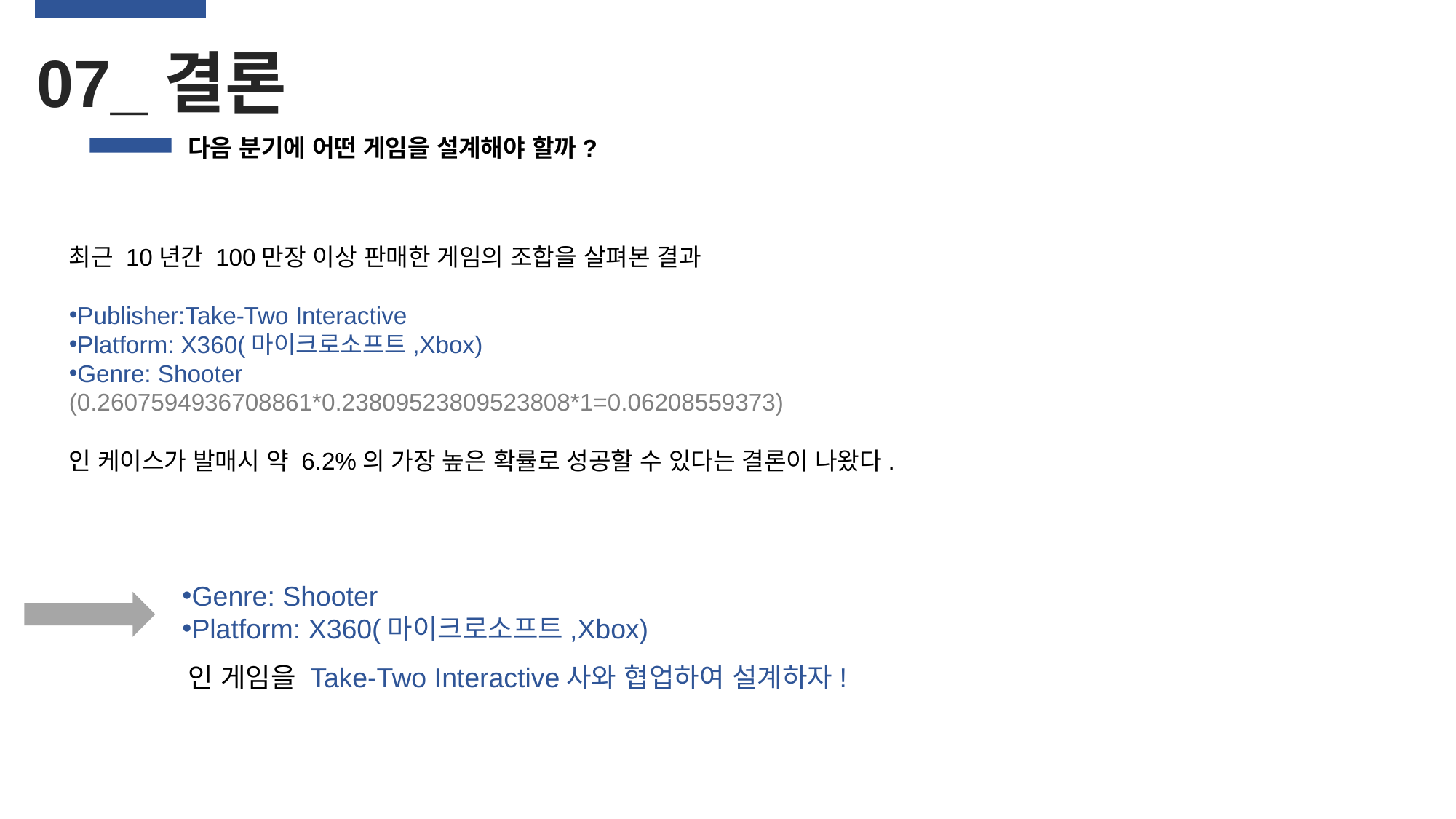

07_결론
다음 분기에 어떤 게임을 설계해야 할까?

최근 10년간 100만장 이상 판매한 게임의 조합을 살펴본 결과

Publisher:Take-Two Interactive
Platform: X360(마이크로소프트,Xbox)
Genre: Shooter
(0.2607594936708861*0.23809523809523808*1=0.06208559373)

인 케이스가 발매시 약 6.2%의 가장 높은 확률로 성공할 수 있다는 결론이 나왔다.
Genre: Shooter
Platform: X360(마이크로소프트,Xbox)

인 게임을 Take-Two Interactive사와 협업하여 설계하자!